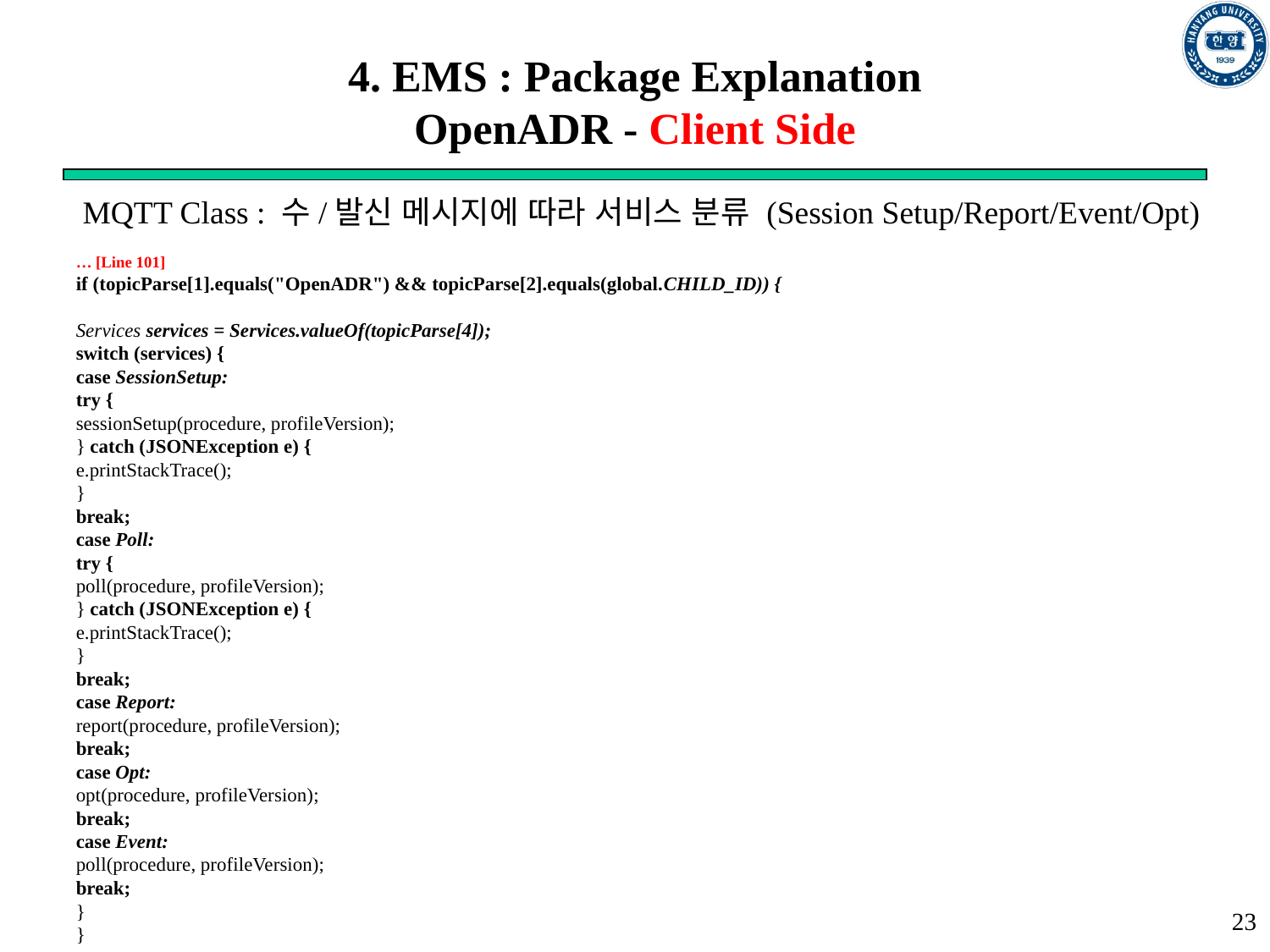

# 4. EMS : Package Explanation OpenADR - Client Side
MQTT Class : 수/발신 메시지에 따라 서비스 분류 (Session Setup/Report/Event/Opt)
… [Line 101]
if (topicParse[1].equals("OpenADR") && topicParse[2].equals(global.CHILD_ID)) {

Services services = Services.valueOf(topicParse[4]);
switch (services) {
case SessionSetup:
try {
sessionSetup(procedure, profileVersion);
} catch (JSONException e) {
e.printStackTrace();
}
break;
case Poll:
try {
poll(procedure, profileVersion);
} catch (JSONException e) {
e.printStackTrace();
}
break;
case Report:
report(procedure, profileVersion);
break;
case Opt:
opt(procedure, profileVersion);
break;
case Event:
poll(procedure, profileVersion);
break;
}
}
23